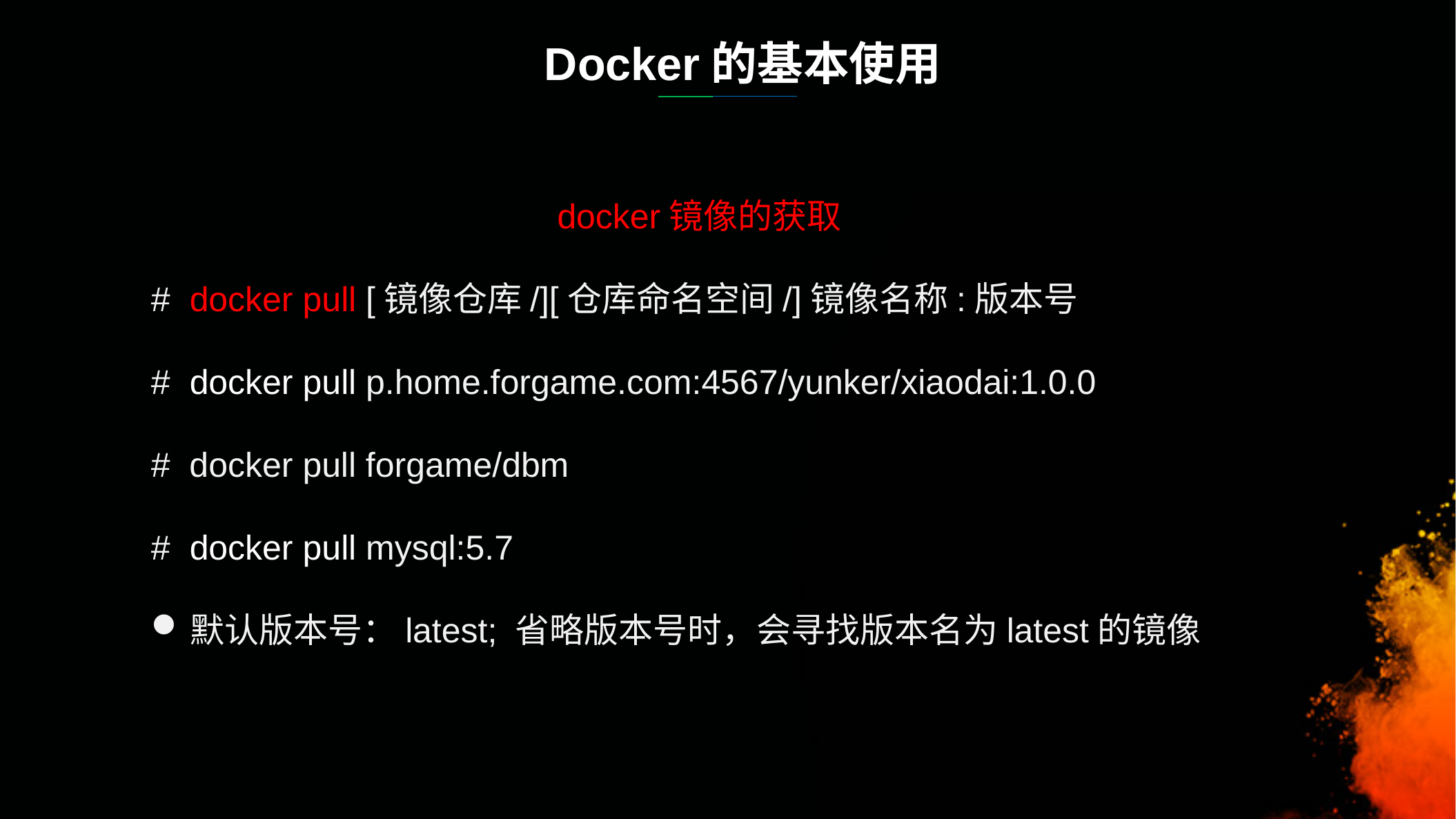

Docker的基本使用
docker镜像的获取

#  docker pull [镜像仓库/][仓库命名空间/]镜像名称:版本号

#  docker pull p.home.forgame.com:4567/yunker/xiaodai:1.0.0

#  docker pull forgame/dbm

#  docker pull mysql:5.7

默认版本号：latest; 省略版本号时，会寻找版本名为latest的镜像